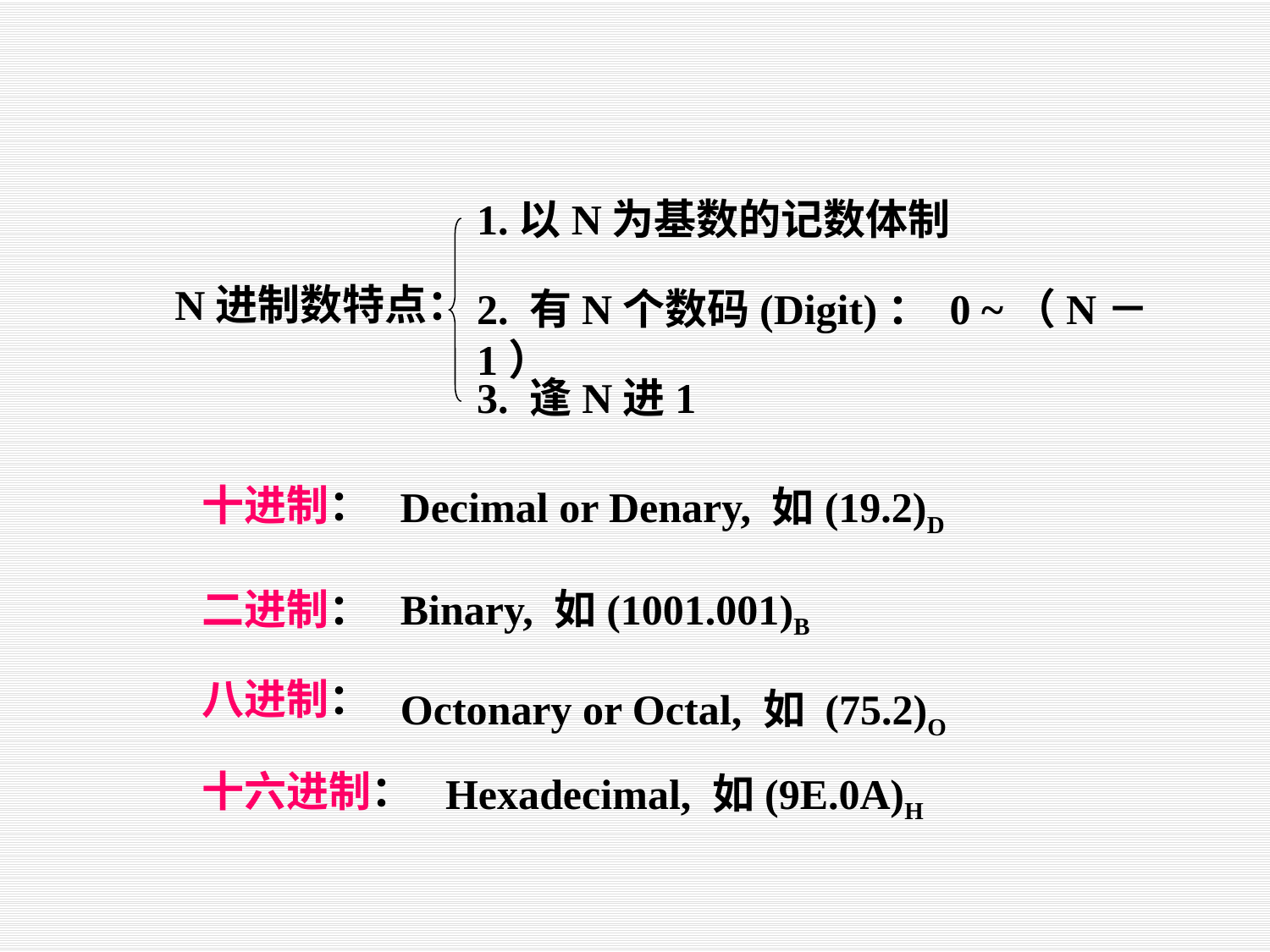

1.以N为基数的记数体制

N进制数特点：
2. 有N个数码(Digit)： 0 ~（N－1）
3. 逢N进1
十进制：
Decimal or Denary, 如(19.2)D
二进制：
Binary, 如(1001.001)B
八进制：
Octonary or Octal, 如 (75.2)O
十六进制：
Hexadecimal, 如(9E.0A)H